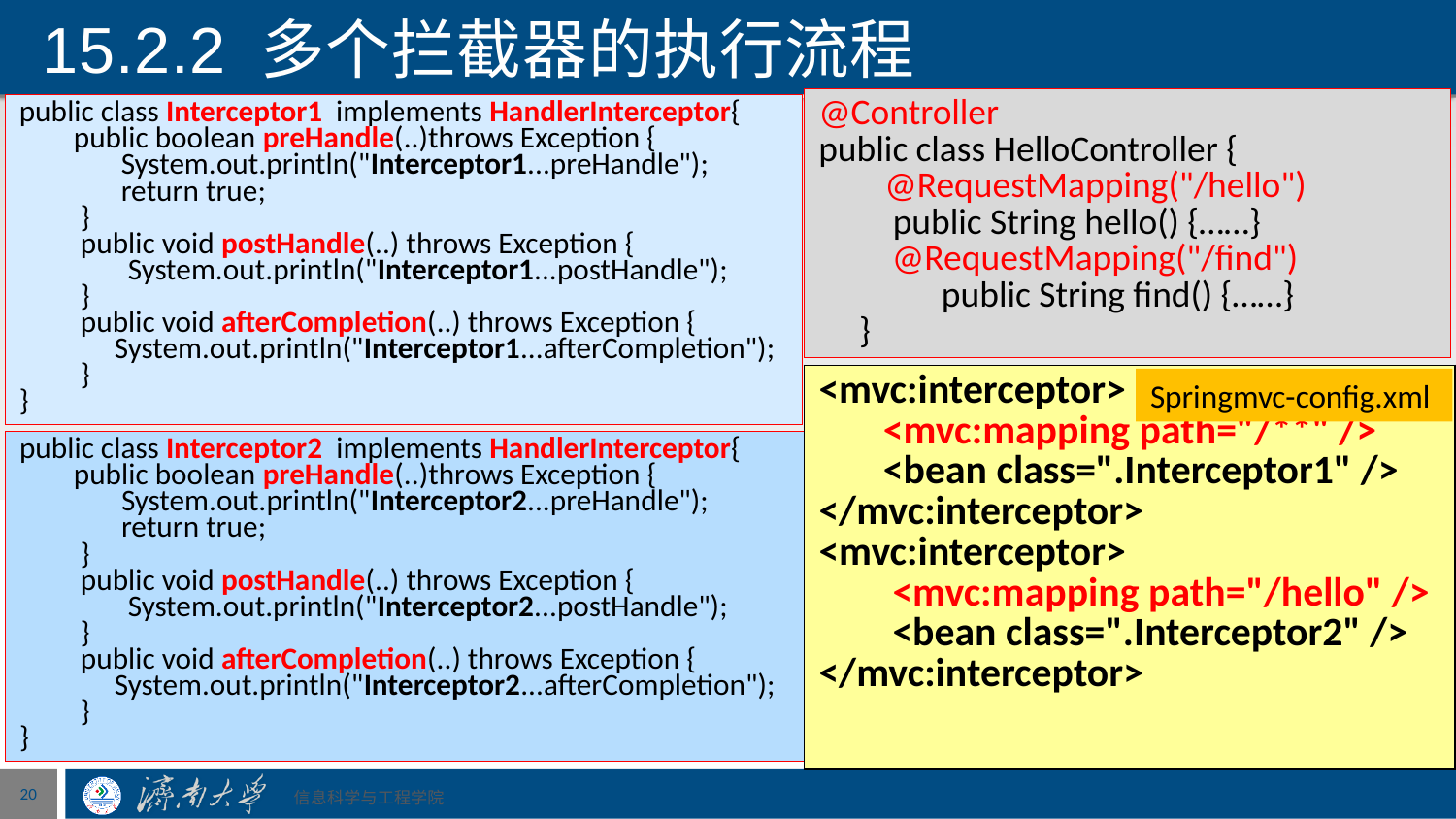

# 15.2.2 多个拦截器的执行流程
@Controller
public class HelloController {
        @RequestMapping("/hello")
         public String hello() {……}
    @RequestMapping("/find")
          public String find() {……}
}
public class Interceptor1  implements HandlerInterceptor{
        public boolean preHandle(..)throws Exception {
               System.out.println("Interceptor1...preHandle");
               return true;
         }
         public void postHandle(..) throws Exception {
                System.out.println("Interceptor1...postHandle");
         }
         public void afterCompletion(..) throws Exception {
              System.out.println("Interceptor1...afterCompletion");
         }
}
多拦截器
| <mvc:interceptor> <mvc:mapping path="/\*\*" /> <bean class=".Interceptor1" /> </mvc:interceptor> <mvc:interceptor> <mvc:mapping path="/hello" /> <bean class=".Interceptor2" /> </mvc:interceptor> |
| --- |
Springmvc-config.xml
public class Interceptor2  implements HandlerInterceptor{
        public boolean preHandle(..)throws Exception {
               System.out.println("Interceptor2...preHandle");
               return true;
         }
         public void postHandle(..) throws Exception {
                System.out.println("Interceptor2...postHandle");
         }
         public void afterCompletion(..) throws Exception {
              System.out.println("Interceptor2...afterCompletion");
         }
}